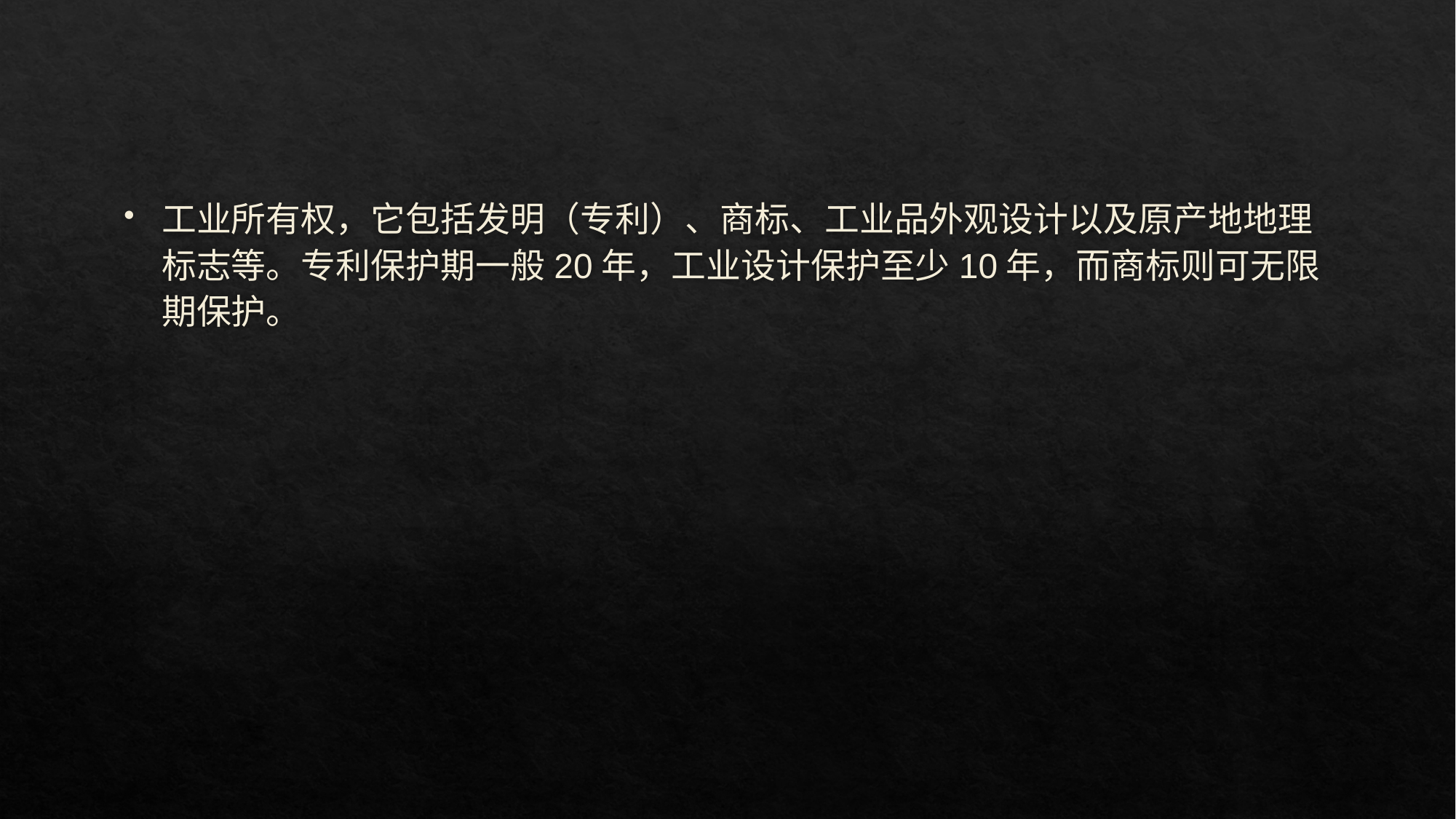

#
工业所有权，它包括发明（专利）、商标、工业品外观设计以及原产地地理标志等。专利保护期一般20年，工业设计保护至少10年，而商标则可无限期保护。